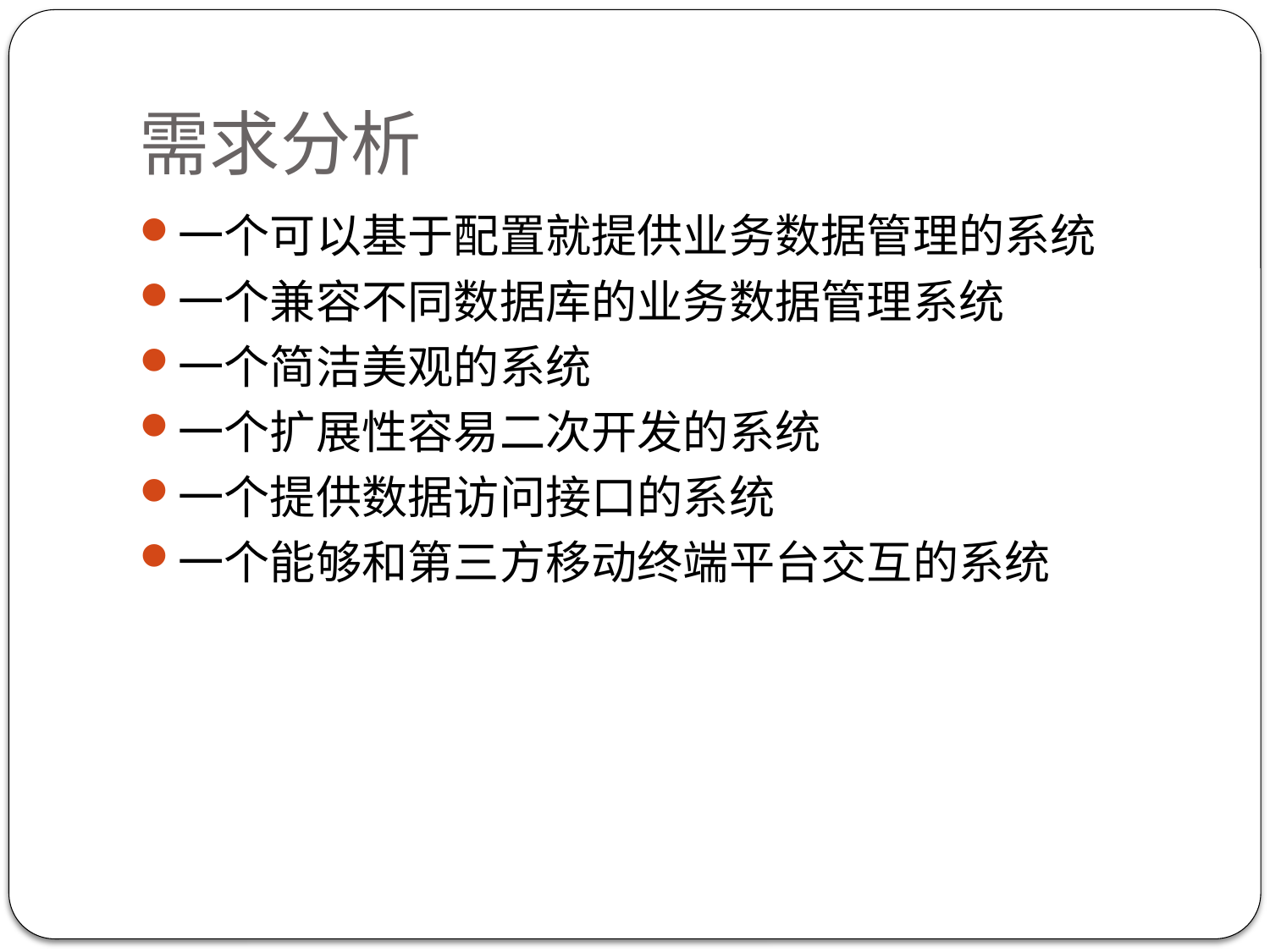

# 需求分析
一个可以基于配置就提供业务数据管理的系统
一个兼容不同数据库的业务数据管理系统
一个简洁美观的系统
一个扩展性容易二次开发的系统
一个提供数据访问接口的系统
一个能够和第三方移动终端平台交互的系统